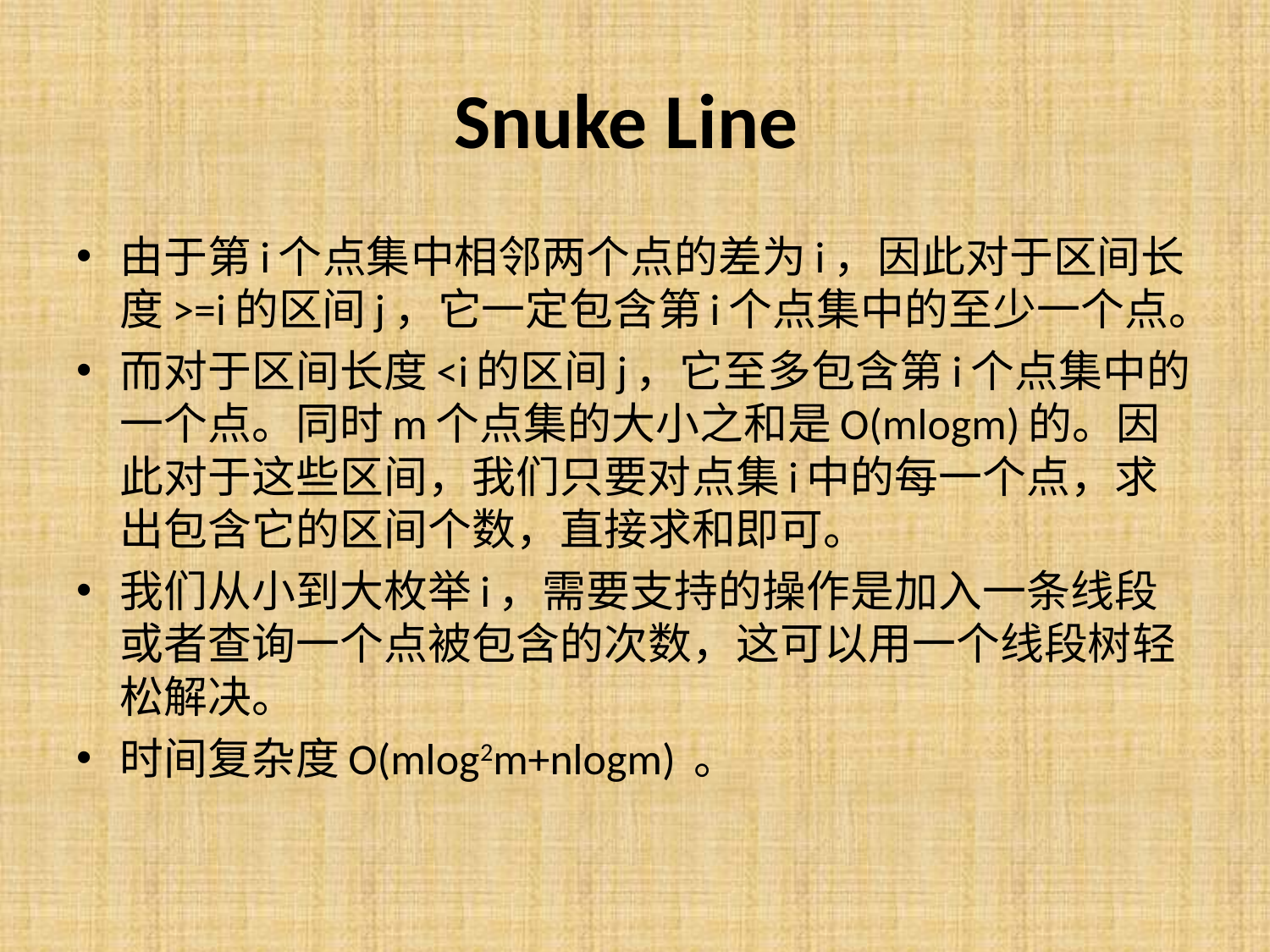

# Snuke Line
由于第i个点集中相邻两个点的差为i，因此对于区间长度>=i的区间j，它一定包含第i个点集中的至少一个点。
而对于区间长度<i的区间j，它至多包含第i个点集中的一个点。同时m个点集的大小之和是O(mlogm)的。因此对于这些区间，我们只要对点集i中的每一个点，求出包含它的区间个数，直接求和即可。
我们从小到大枚举i，需要支持的操作是加入一条线段或者查询一个点被包含的次数，这可以用一个线段树轻松解决。
时间复杂度O(mlog2m+nlogm) 。